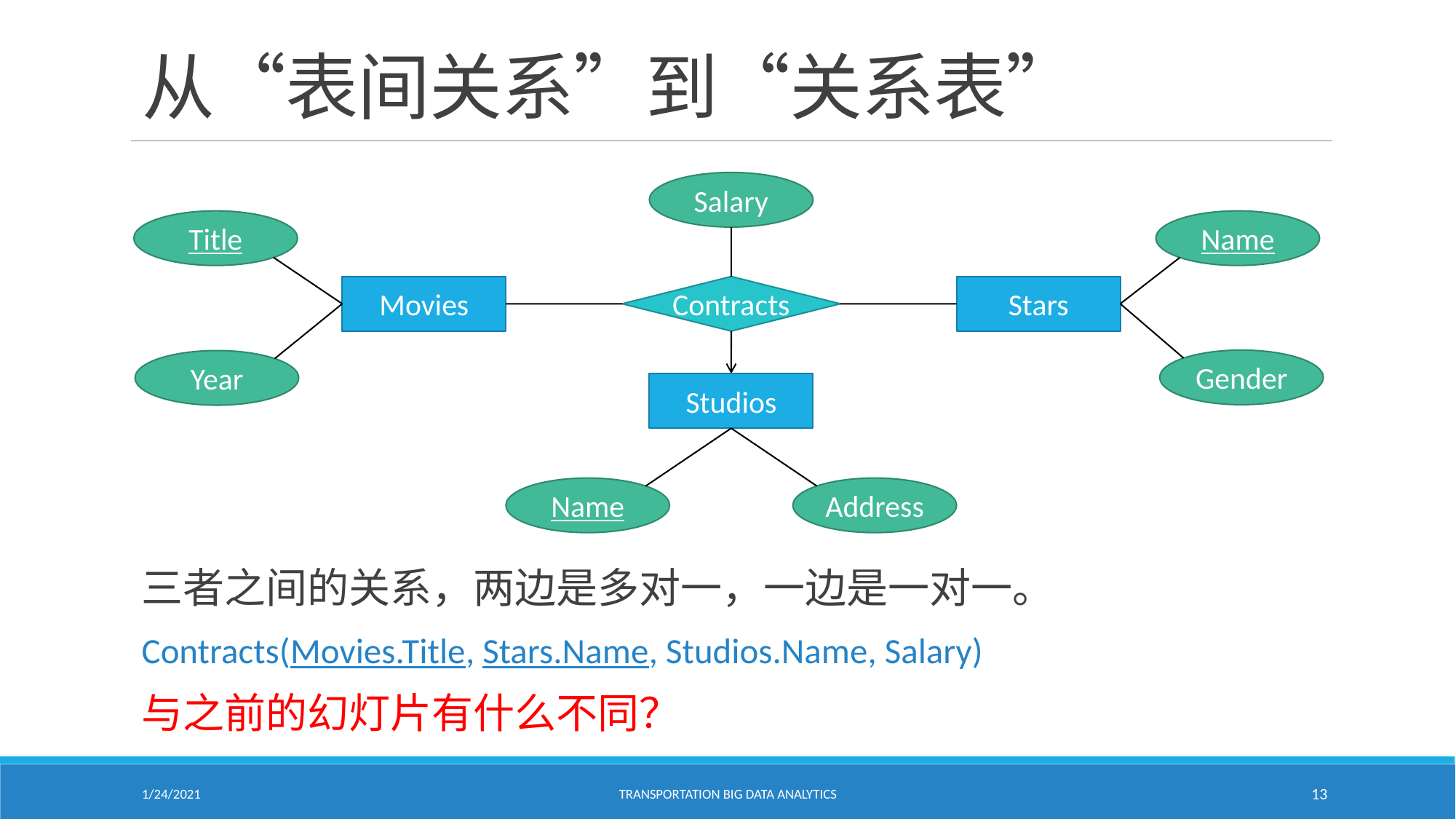

# 从“表间关系”到“关系表”
Salary
Title
Name
Movies
Contracts
Stars
Gender
Year
Studios
Name
Address
三者之间的关系，两边是多对一，一边是一对一。
Contracts(Movies.Title, Stars.Name, Studios.Name, Salary)
与之前的幻灯片有什么不同？
1/24/2021
Transportation Big Data Analytics
13